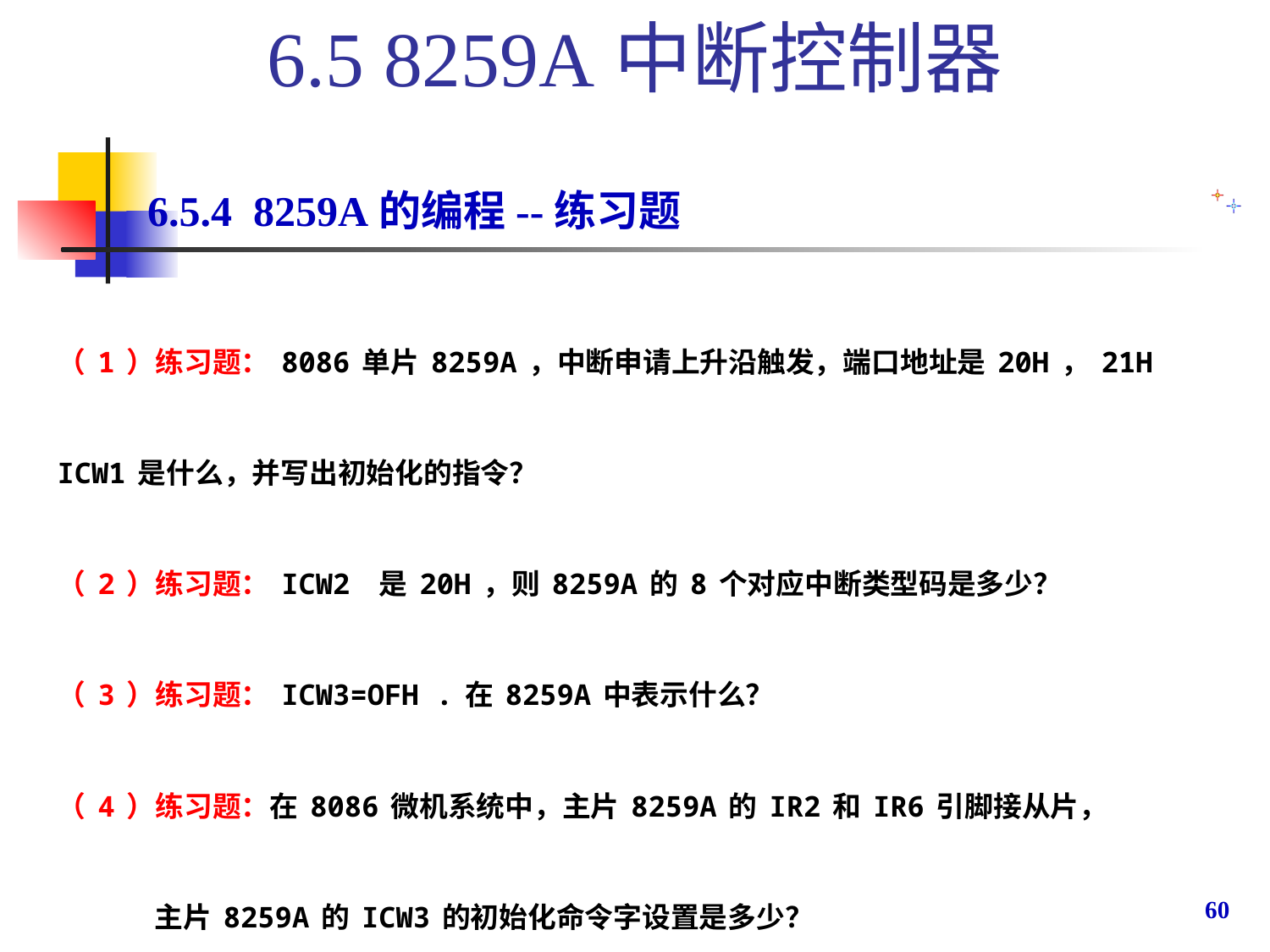

6.5 8259A中断控制器
6.5.4  8259A的编程--练习题
（1）练习题：8086单片8259A，中断申请上升沿触发，端口地址是20H，21H
ICW1是什么，并写出初始化的指令？
（2）练习题：ICW2 是20H，则8259A的8个对应中断类型码是多少？
（3）练习题：ICW3=OFH .在8259A中表示什么？
（4）练习题：在8086微机系统中，主片8259A的IR2和IR6引脚接从片，
             主片8259A的ICW3的初始化命令字设置是多少？
总的习题：8086 或是8088 系统内1片8259A，中断请求信号是电平触发，中断
类型码是40H，中断优先级管理采用全嵌套，中断结束方式为一般中断结束方式
系统中未使用数据缓冲器，系统分配给8259A的端口号是3F00和3F01H完成对
8259A的初始化？
60